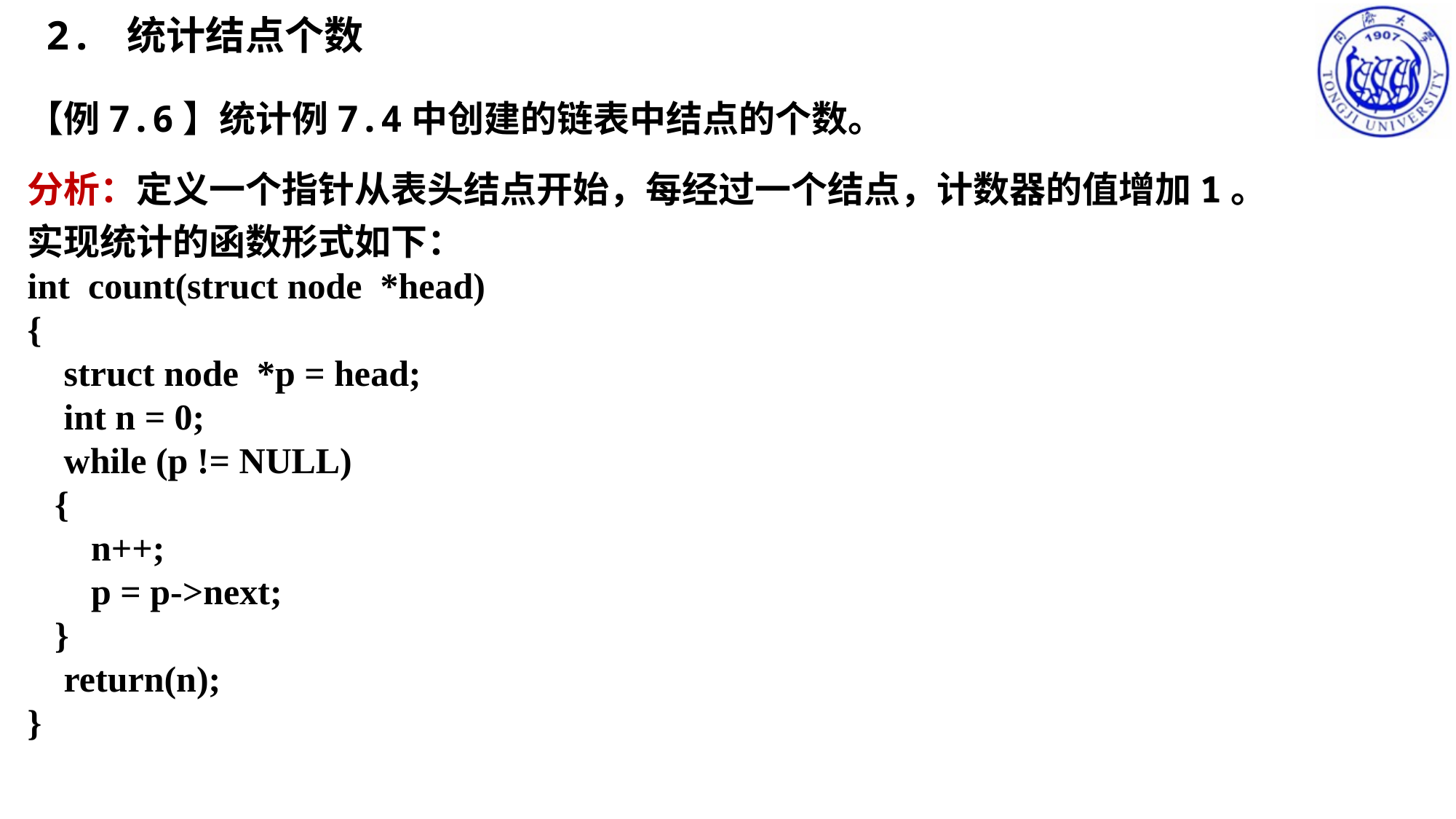

# 2. 统计结点个数
【例7.6】统计例7.4中创建的链表中结点的个数。
分析：定义一个指针从表头结点开始，每经过一个结点，计数器的值增加1。实现统计的函数形式如下：
int  count(struct node  *head)
{
    struct node  *p = head;
    int n = 0;
    while (p != NULL)
   {
       n++;
       p = p->next;
   }
    return(n);
}